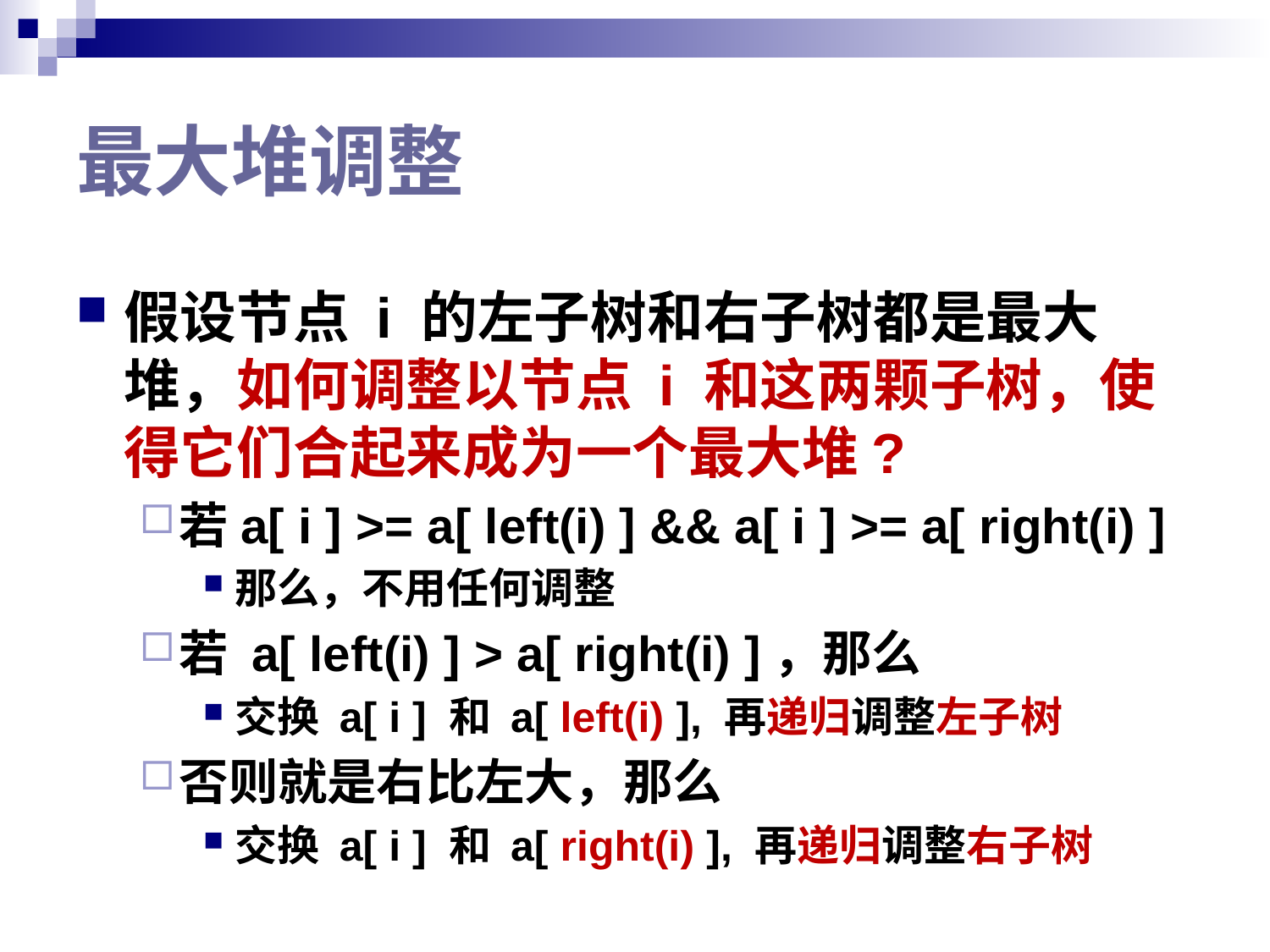

# 最大堆调整
假设节点 i 的左子树和右子树都是最大堆，如何调整以节点 i 和这两颗子树，使得它们合起来成为一个最大堆?
若a[ i ] >= a[ left(i) ] && a[ i ] >= a[ right(i) ]
那么，不用任何调整
若 a[ left(i) ] > a[ right(i) ]，那么
交换 a[ i ] 和 a[ left(i) ], 再递归调整左子树
否则就是右比左大，那么
交换 a[ i ] 和 a[ right(i) ], 再递归调整右子树